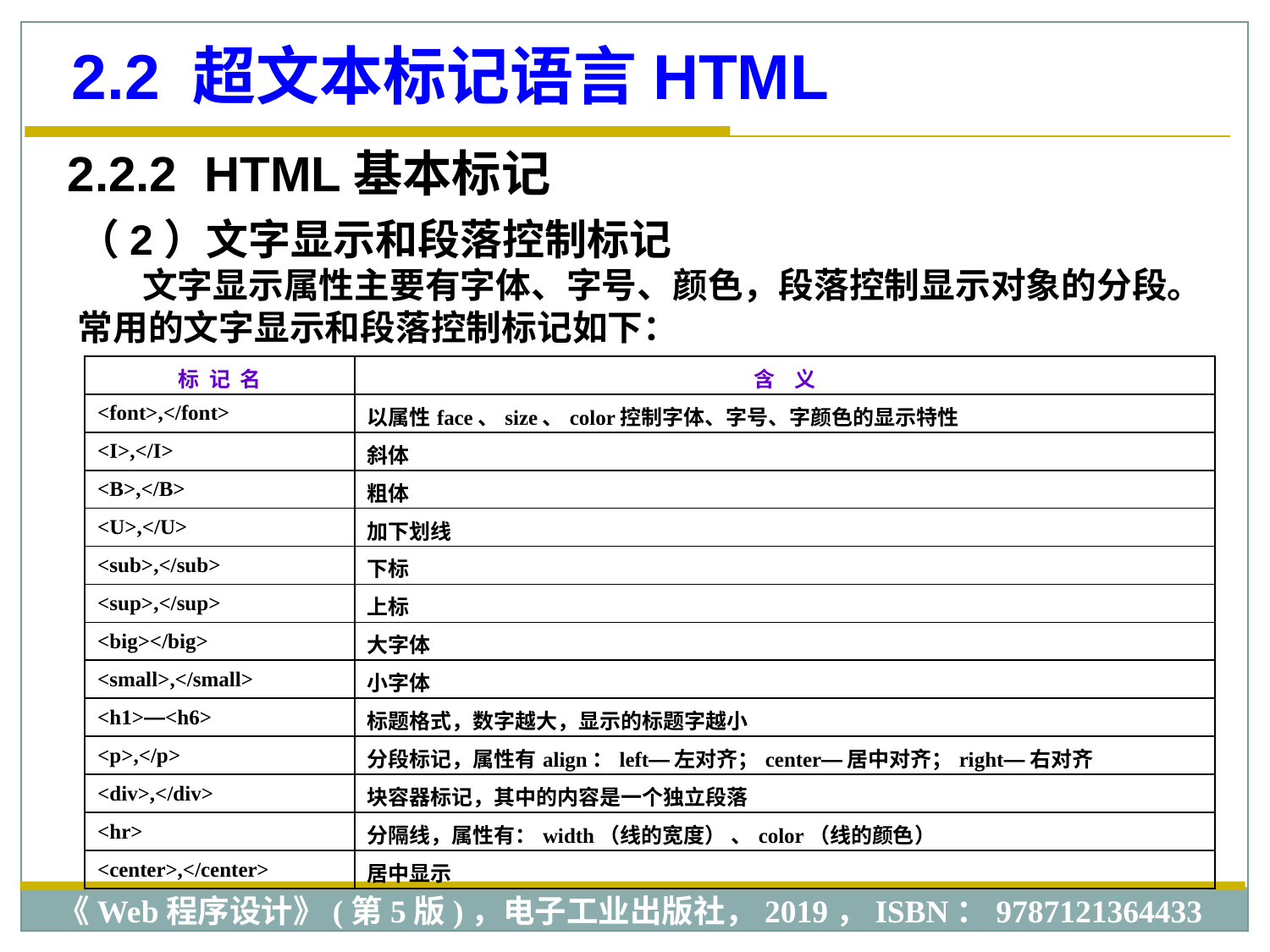

2.2 超文本标记语言HTML
2.2.2  HTML基本标记
（2）文字显示和段落控制标记
       文字显示属性主要有字体、字号、颜色，段落控制显示对象的分段。常用的文字显示和段落控制标记如下：

| 标 记 名 | 含 义 |
| --- | --- |
| <font>,</font> | 以属性face、size、color控制字体、字号、字颜色的显示特性 |
| <I>,</I> | 斜体 |
| <B>,</B> | 粗体 |
| <U>,</U> | 加下划线 |
| <sub>,</sub> | 下标 |
| <sup>,</sup> | 上标 |
| <big></big> | 大字体 |
| <small>,</small> | 小字体 |
| <h1>—<h6> | 标题格式，数字越大，显示的标题字越小 |
| <p>,</p> | 分段标记，属性有align：left—左对齐；center—居中对齐；right—右对齐 |
| <div>,</div> | 块容器标记，其中的内容是一个独立段落 |
| <hr> | 分隔线，属性有：width（线的宽度） 、color（线的颜色） |
| <center>,</center> | 居中显示 |